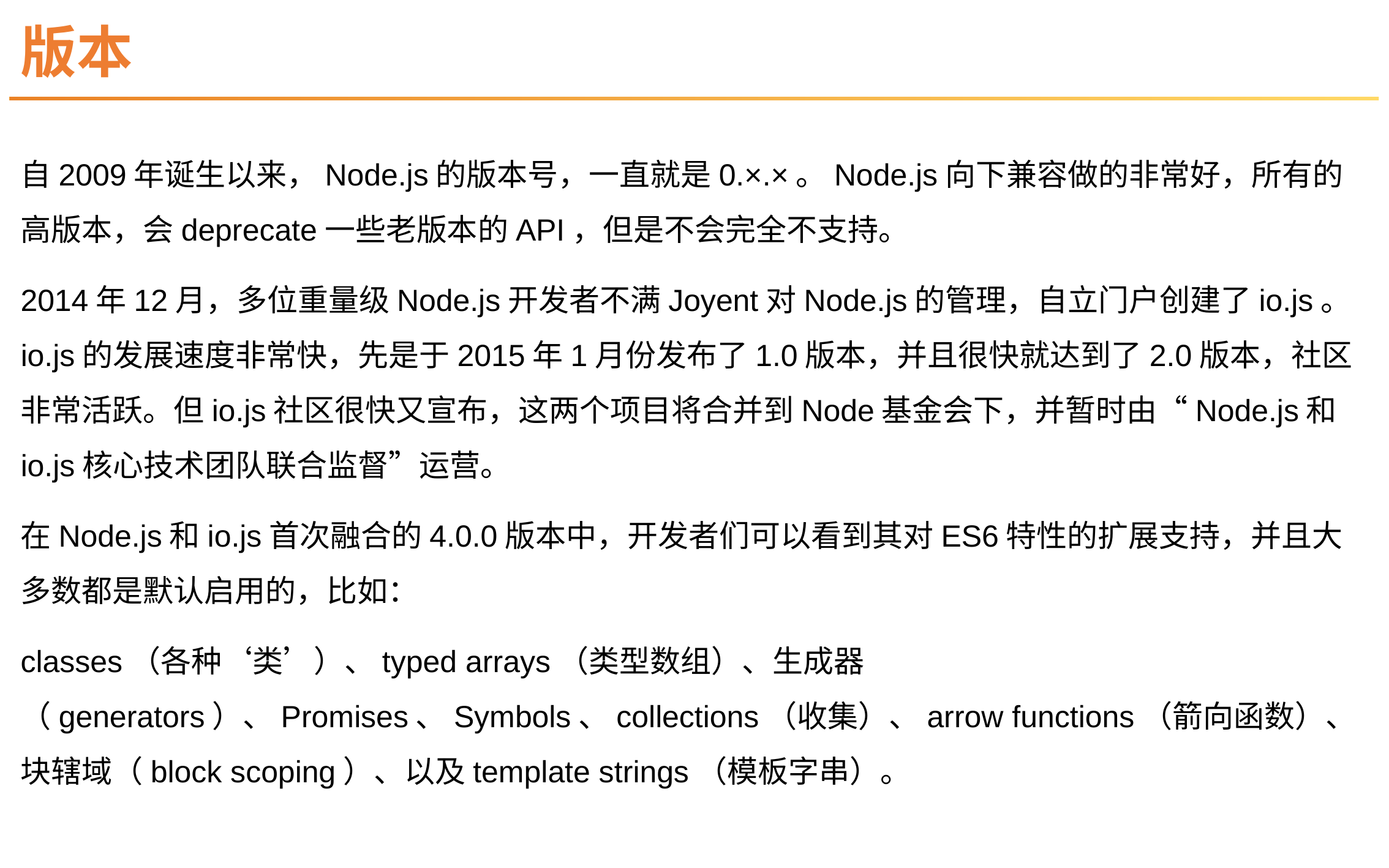

版本

自2009年诞生以来，Node.js的版本号，一直就是0.×.×。Node.js向下兼容做的非常好，所有的高版本，会deprecate一些老版本的API，但是不会完全不支持。
2014年12月，多位重量级Node.js开发者不满Joyent对Node.js的管理，自立门户创建了io.js。io.js的发展速度非常快，先是于2015年1月份发布了1.0版本，并且很快就达到了2.0版本，社区非常活跃。但io.js社区很快又宣布，这两个项目将合并到Node基金会下，并暂时由“Node.js和io.js核心技术团队联合监督”运营。
在Node.js和io.js首次融合的4.0.0版本中，开发者们可以看到其对ES6特性的扩展支持，并且大多数都是默认启用的，比如：
classes（各种‘类’）、typed arrays（类型数组）、生成器（generators）、Promises、Symbols、collections（收集）、arrow functions（箭向函数）、块辖域（block scoping）、以及template strings（模板字串）。